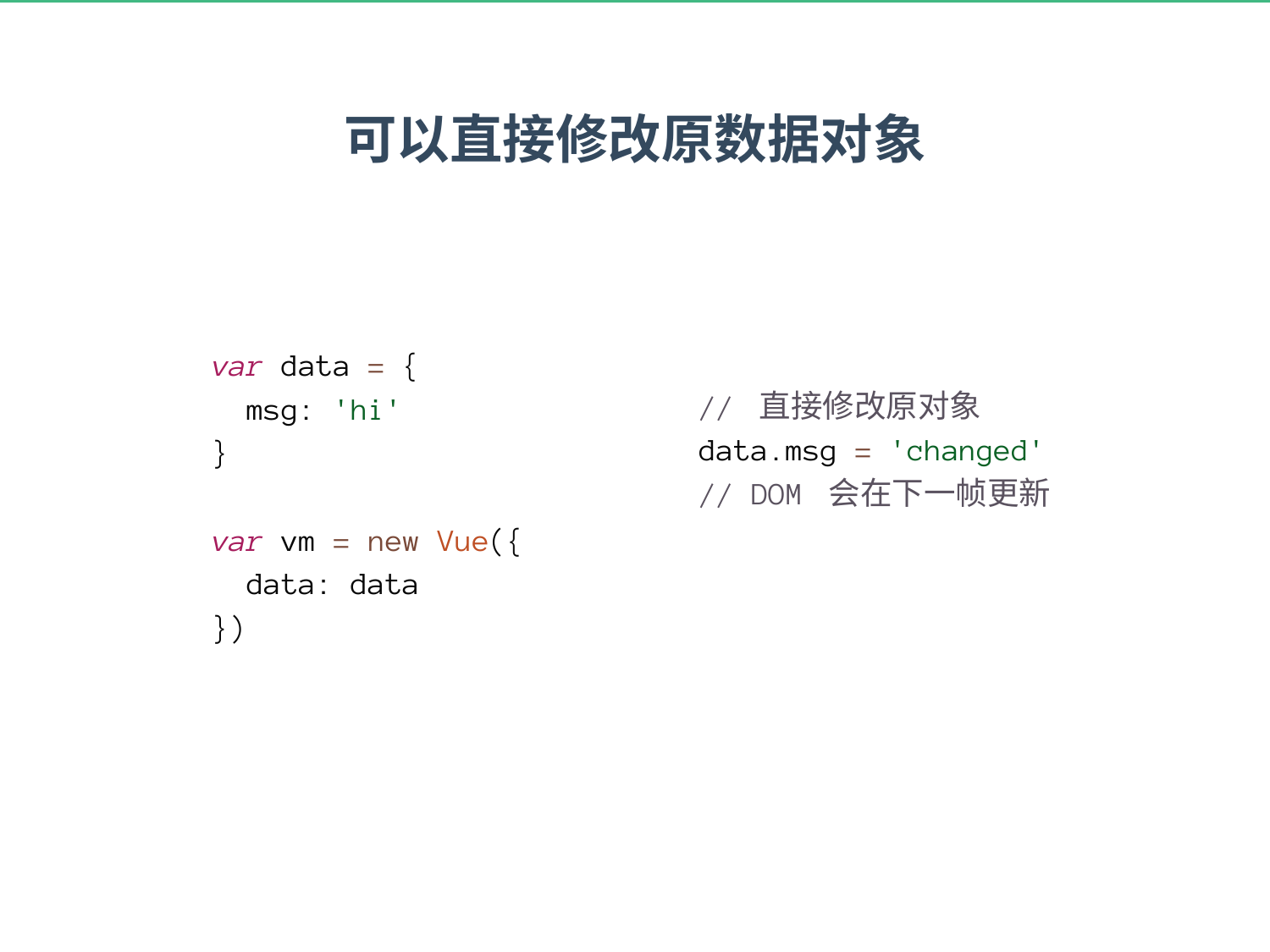

可以直接修改原数据对象
// 直接修改原对象
data.msg = 'changed'
// DOM 会在下一帧更新
var data = {
  msg: 'hi'
}
var vm = new Vue({
  data: data
})